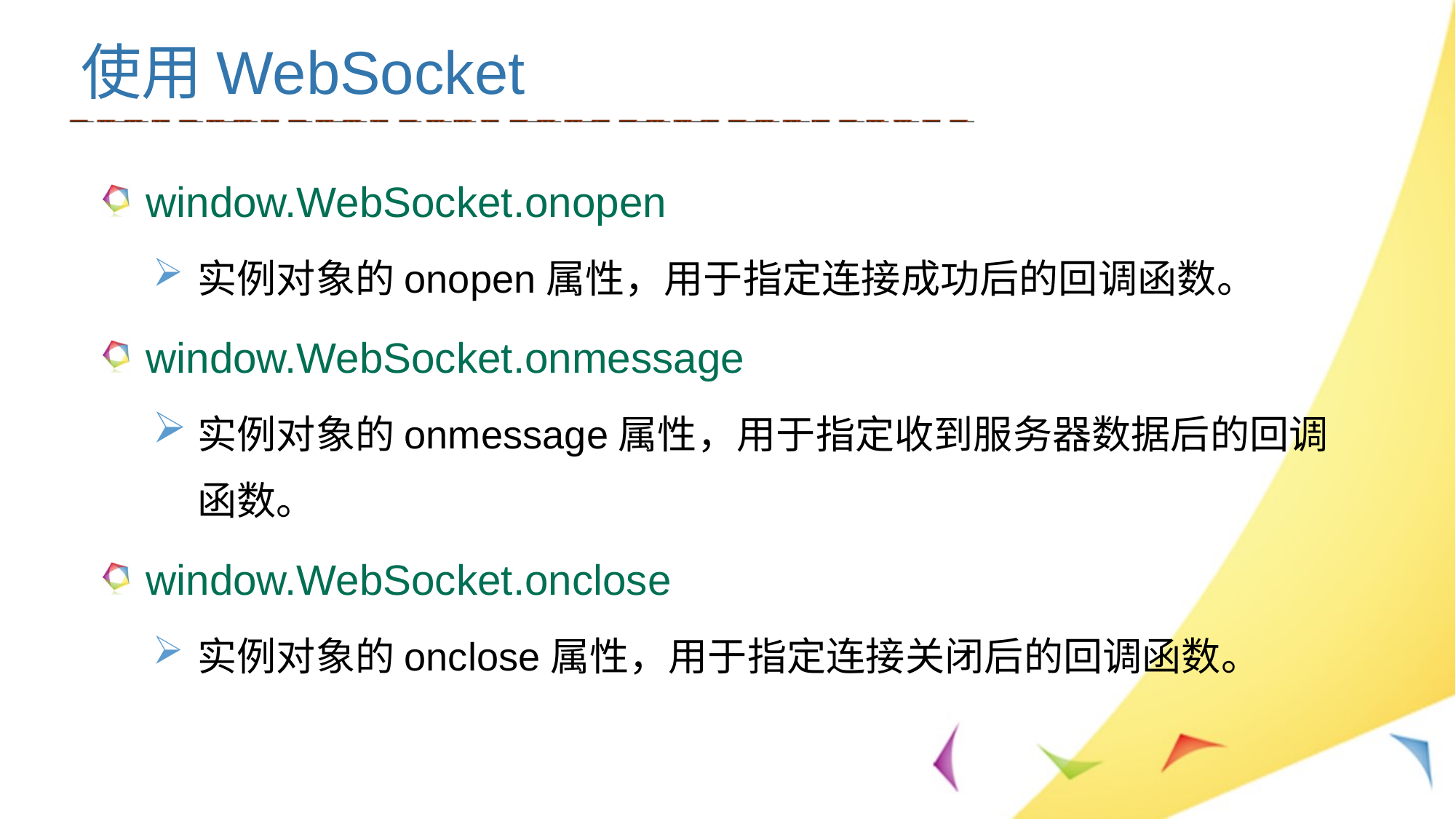

使用WebSocket
window.WebSocket.onopen
实例对象的onopen属性，用于指定连接成功后的回调函数。
window.WebSocket.onmessage
实例对象的onmessage属性，用于指定收到服务器数据后的回调函数。
window.WebSocket.onclose
实例对象的onclose属性，用于指定连接关闭后的回调函数。